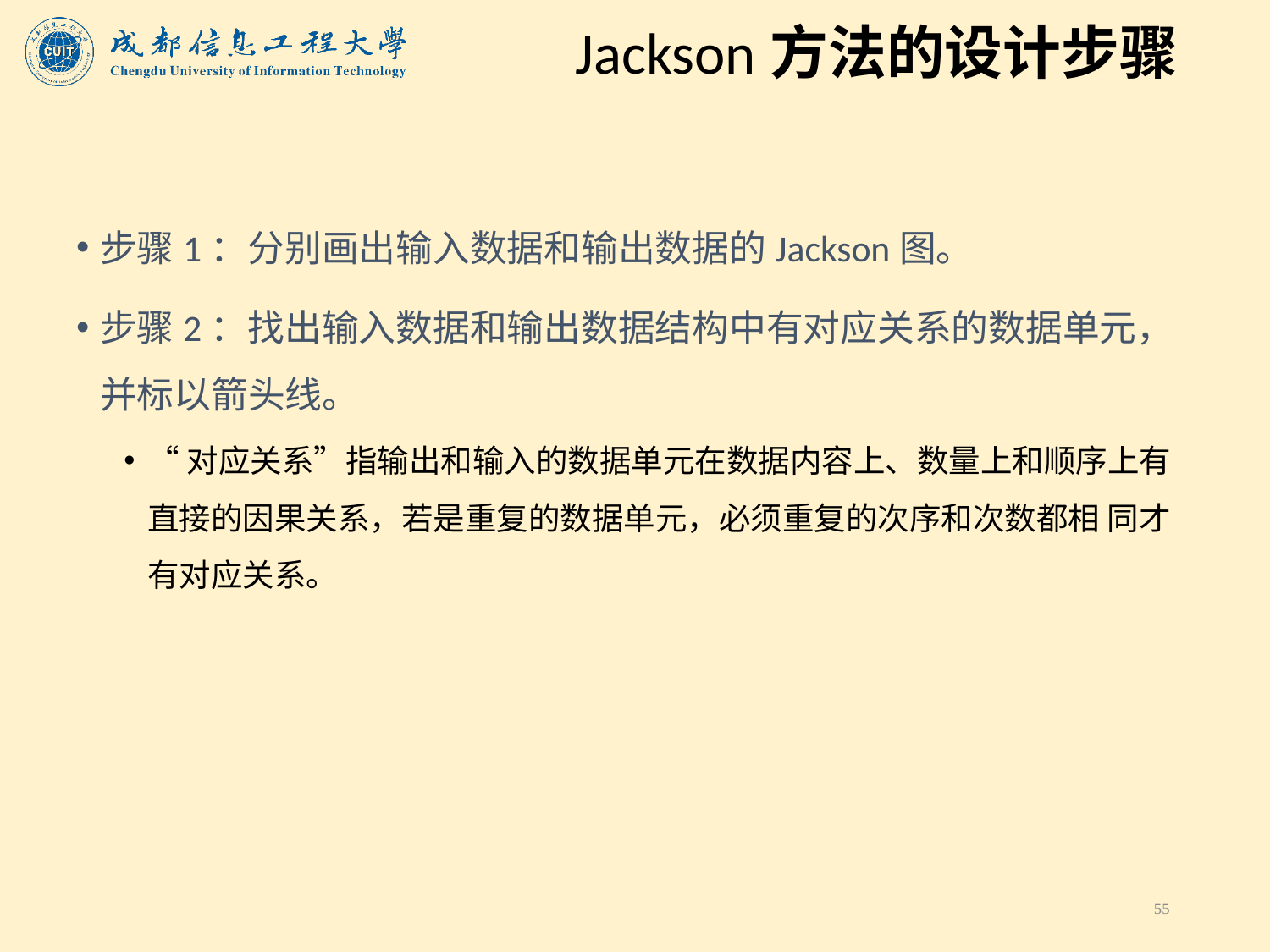

# Jackson方法的设计步骤
步骤1：分别画出输入数据和输出数据的Jackson图。
步骤2：找出输入数据和输出数据结构中有对应关系的数据单元，并标以箭头线。
“对应关系”指输出和输入的数据单元在数据内容上、数量上和顺序上有直接的因果关系，若是重复的数据单元，必须重复的次序和次数都相 同才有对应关系。

55